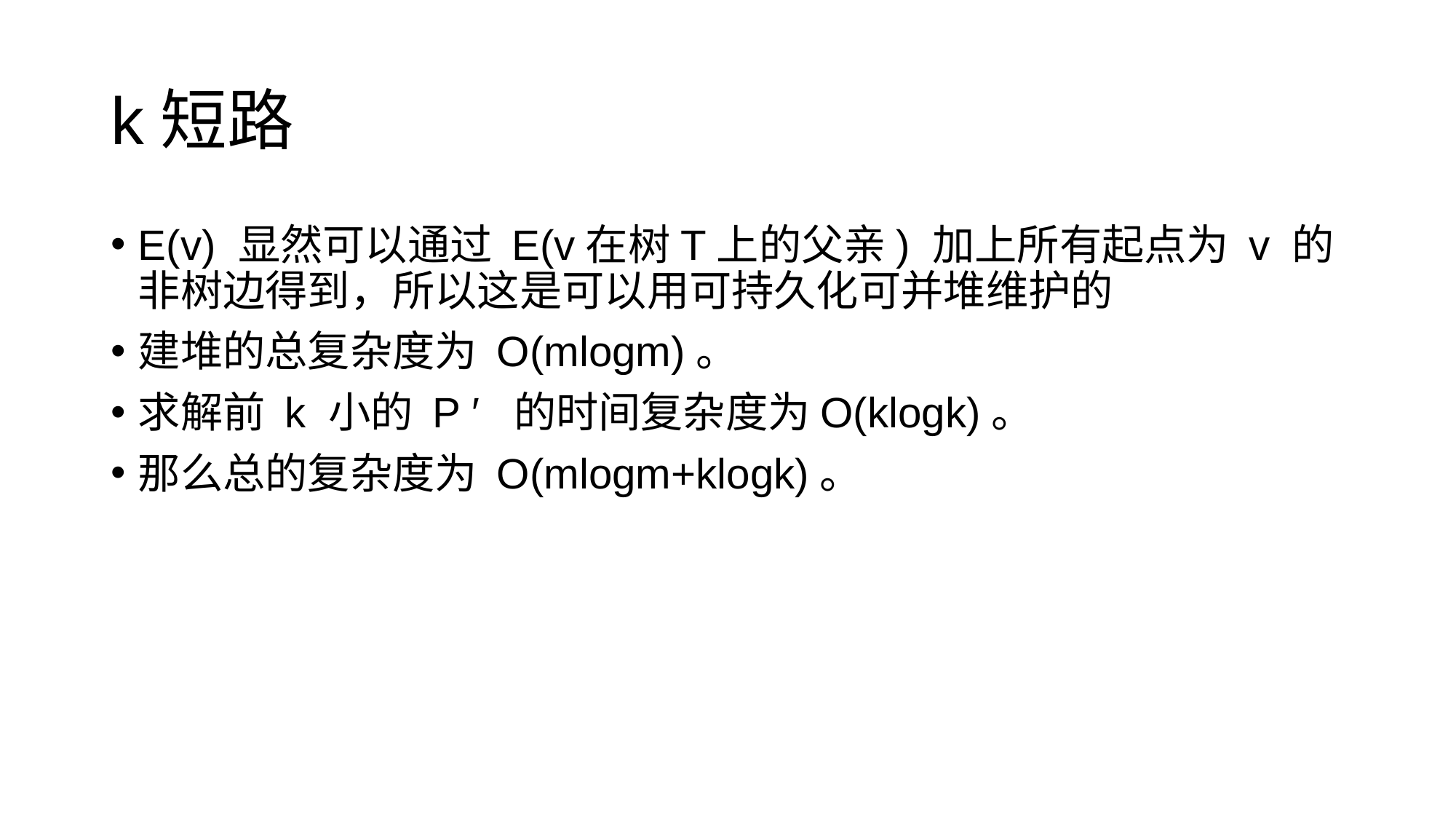

# k短路
E(v) 显然可以通过 E(v在树T上的父亲) 加上所有起点为 v 的非树边得到，所以这是可以用可持久化可并堆维护的
建堆的总复杂度为 O(mlogm)。
求解前 k 小的 P ′  的时间复杂度为O(klogk)。
那么总的复杂度为 O(mlogm+klogk)。